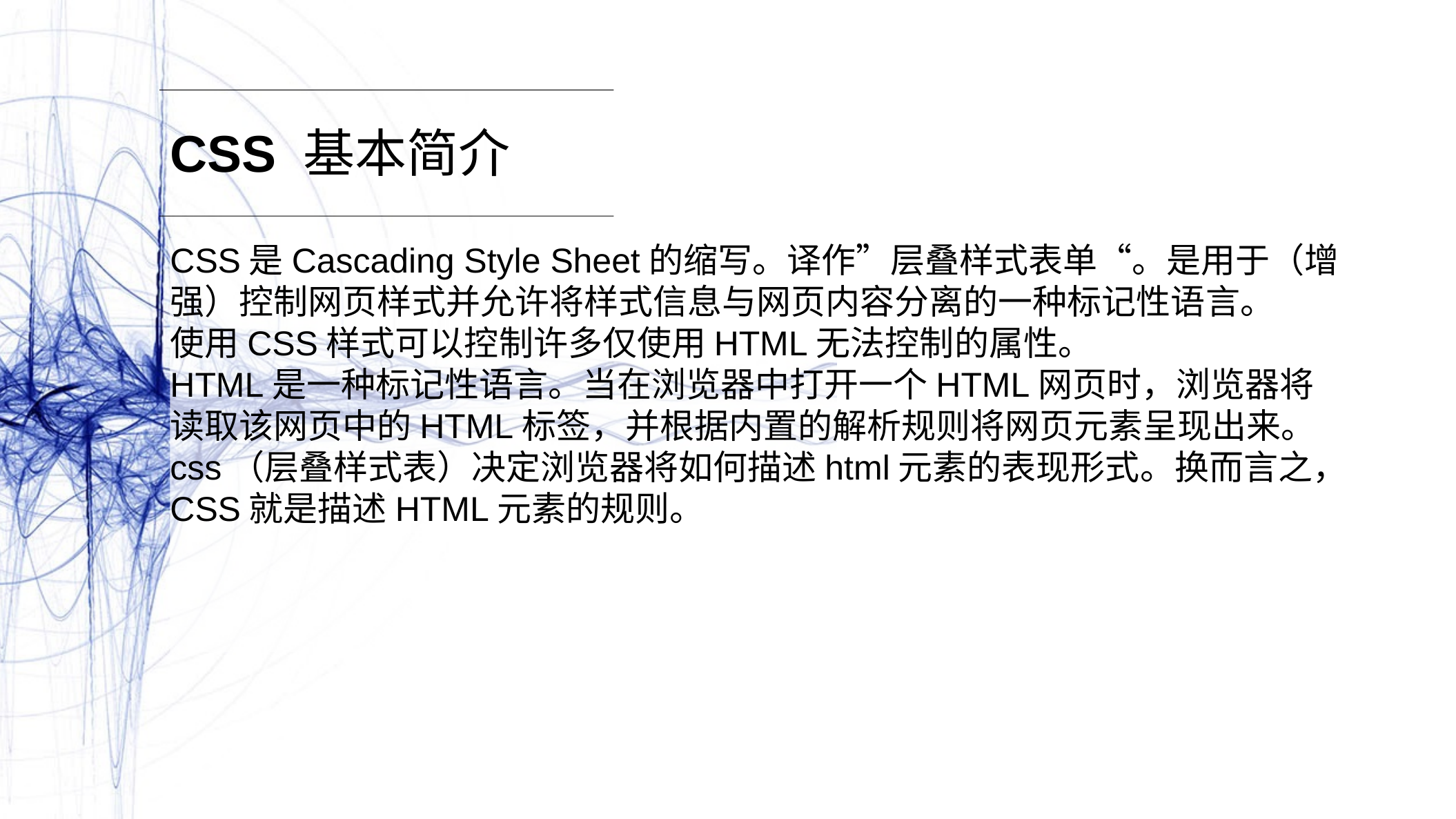

CSS 基本简介

CSS是Cascading Style Sheet的缩写。译作”层叠样式表单“。是用于（增强）控制网页样式并允许将样式信息与网页内容分离的一种标记性语言。
使用CSS样式可以控制许多仅使用HTML无法控制的属性。
HTML是一种标记性语言。当在浏览器中打开一个HTML网页时，浏览器将读取该网页中的HTML标签，并根据内置的解析规则将网页元素呈现出来。css（层叠样式表）决定浏览器将如何描述html元素的表现形式。换而言之，CSS就是描述HTML元素的规则。